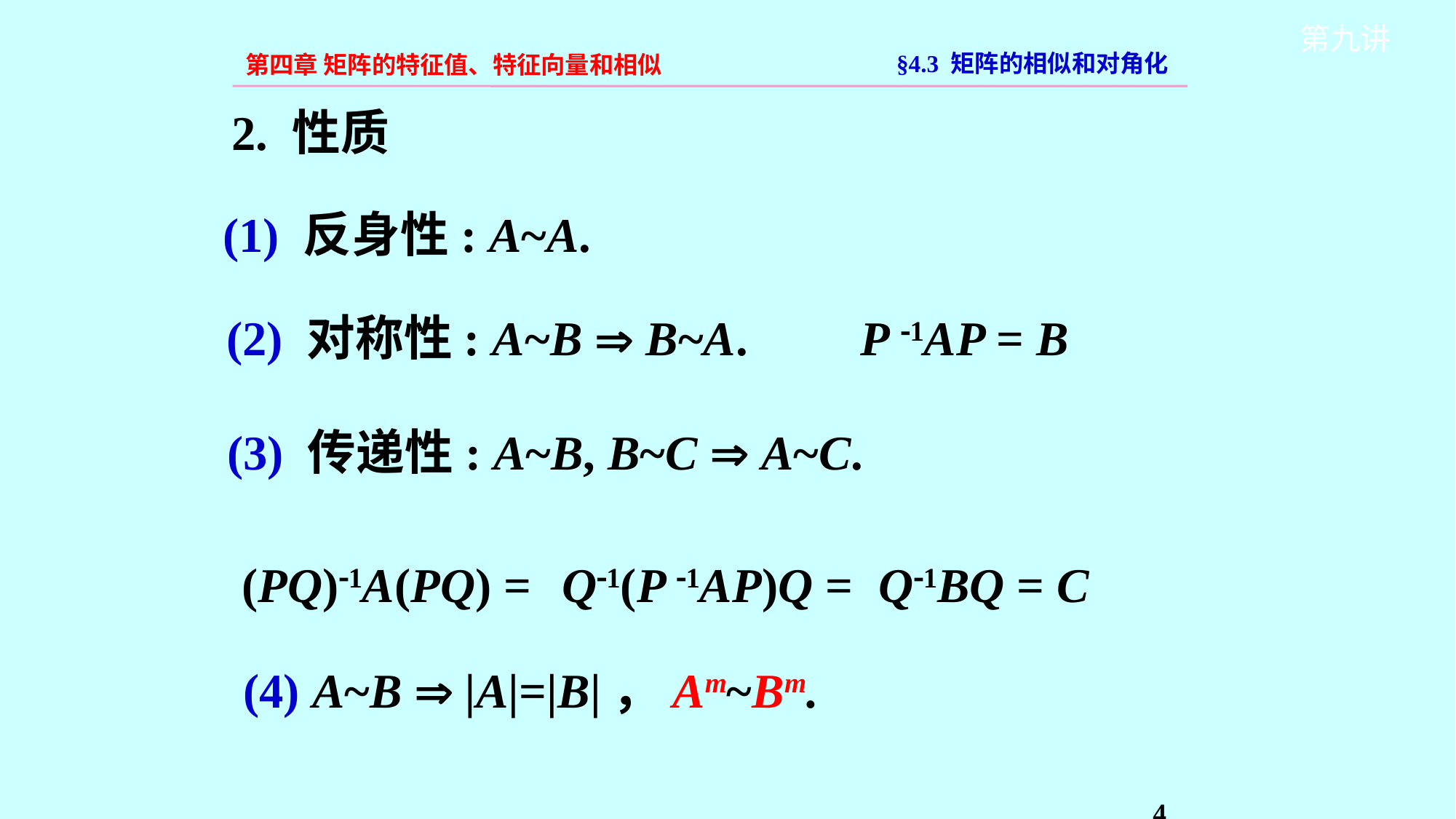

§4.3 矩阵的相似和对角化
第四章 矩阵的特征值、特征向量和相似

2. 性质
(1) 反身性: A~A.
(2) 对称性: A~B ⇒ B~A.
P −1AP = B
(3) 传递性: A~B, B~C ⇒ A~C.
(PQ)−1A(PQ) =
Q−1(P −1AP)Q =
Q−1BQ = C
(4) A~B ⇒ |A|=|B|，Am~Bm.
4